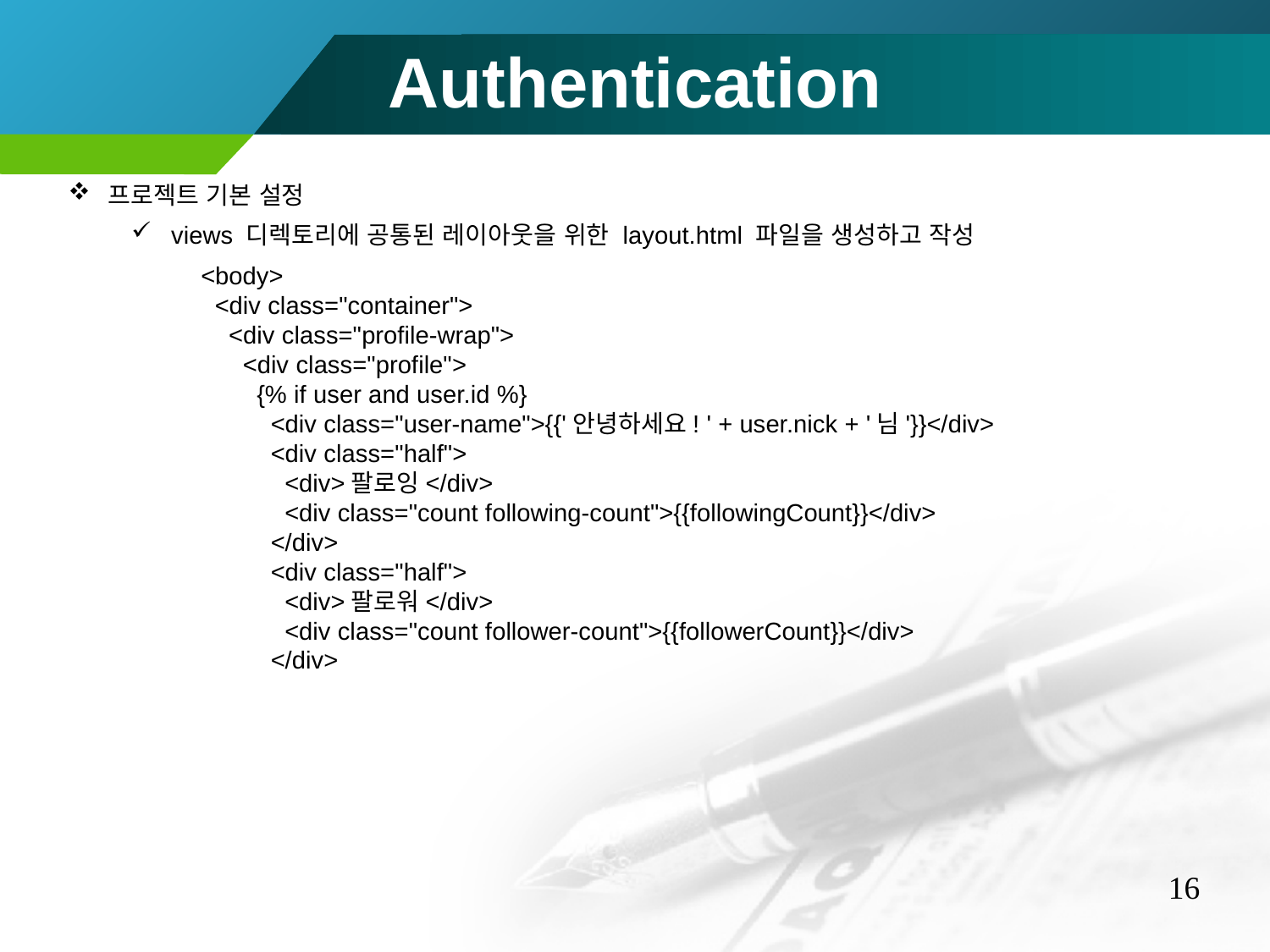

Authentication
프로젝트 기본 설정
views 디렉토리에 공통된 레이아웃을 위한 layout.html 파일을 생성하고 작성
  <body>
    <div class="container">
      <div class="profile-wrap">
        <div class="profile">
          {% if user and user.id %}
            <div class="user-name">{{'안녕하세요! ' + user.nick + '님'}}</div>
            <div class="half">
              <div>팔로잉</div>
              <div class="count following-count">{{followingCount}}</div>
            </div>
            <div class="half">
              <div>팔로워</div>
              <div class="count follower-count">{{followerCount}}</div>
            </div>
16